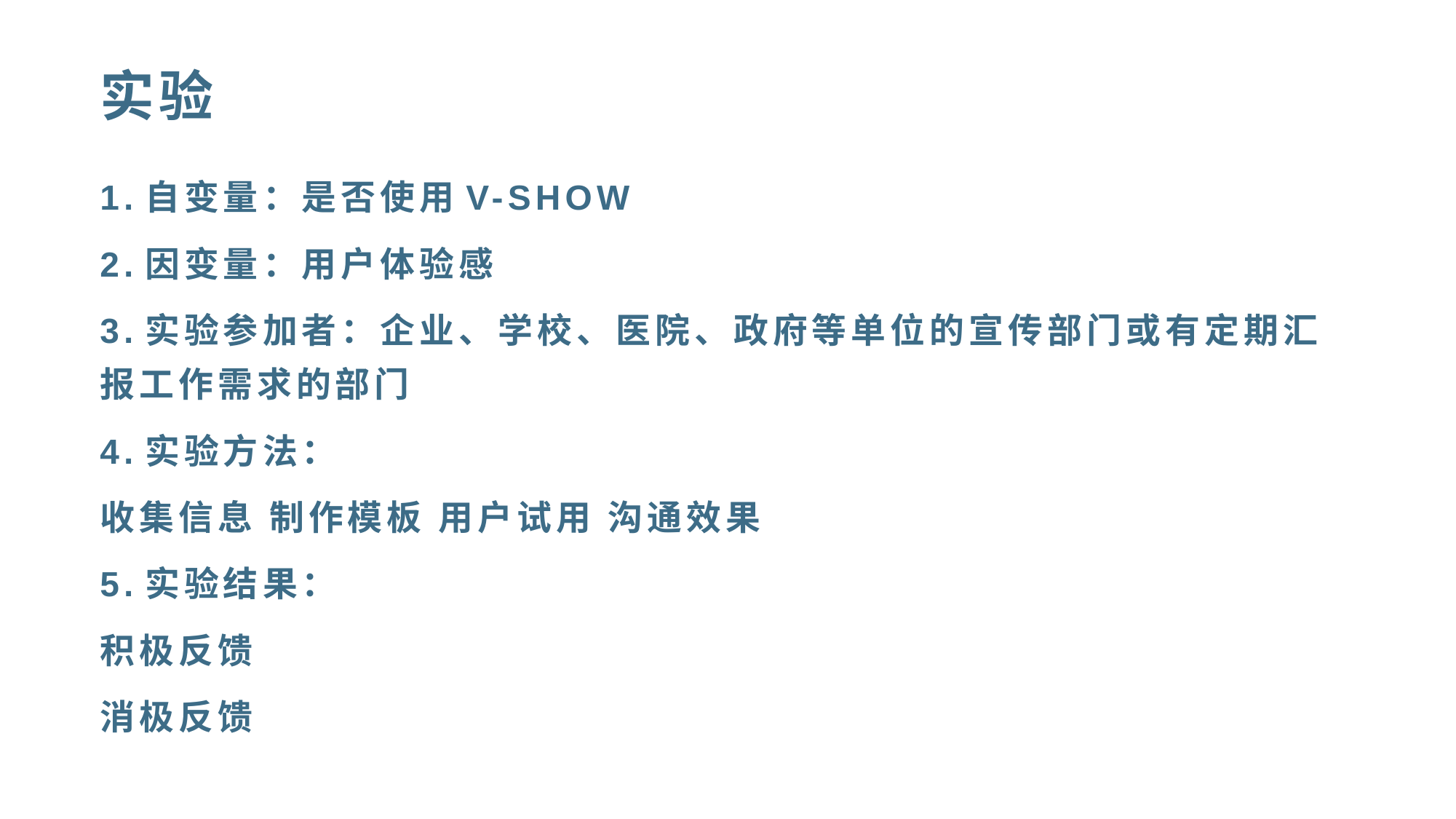

# 实验

1.自变量：是否使用V-SHOW
2.因变量：用户体验感
3.实验参加者：企业、学校、医院、政府等单位的宣传部门或有定期汇报工作需求的部门
4.实验方法：
收集信息 制作模板 用户试用 沟通效果
5.实验结果：
积极反馈
消极反馈